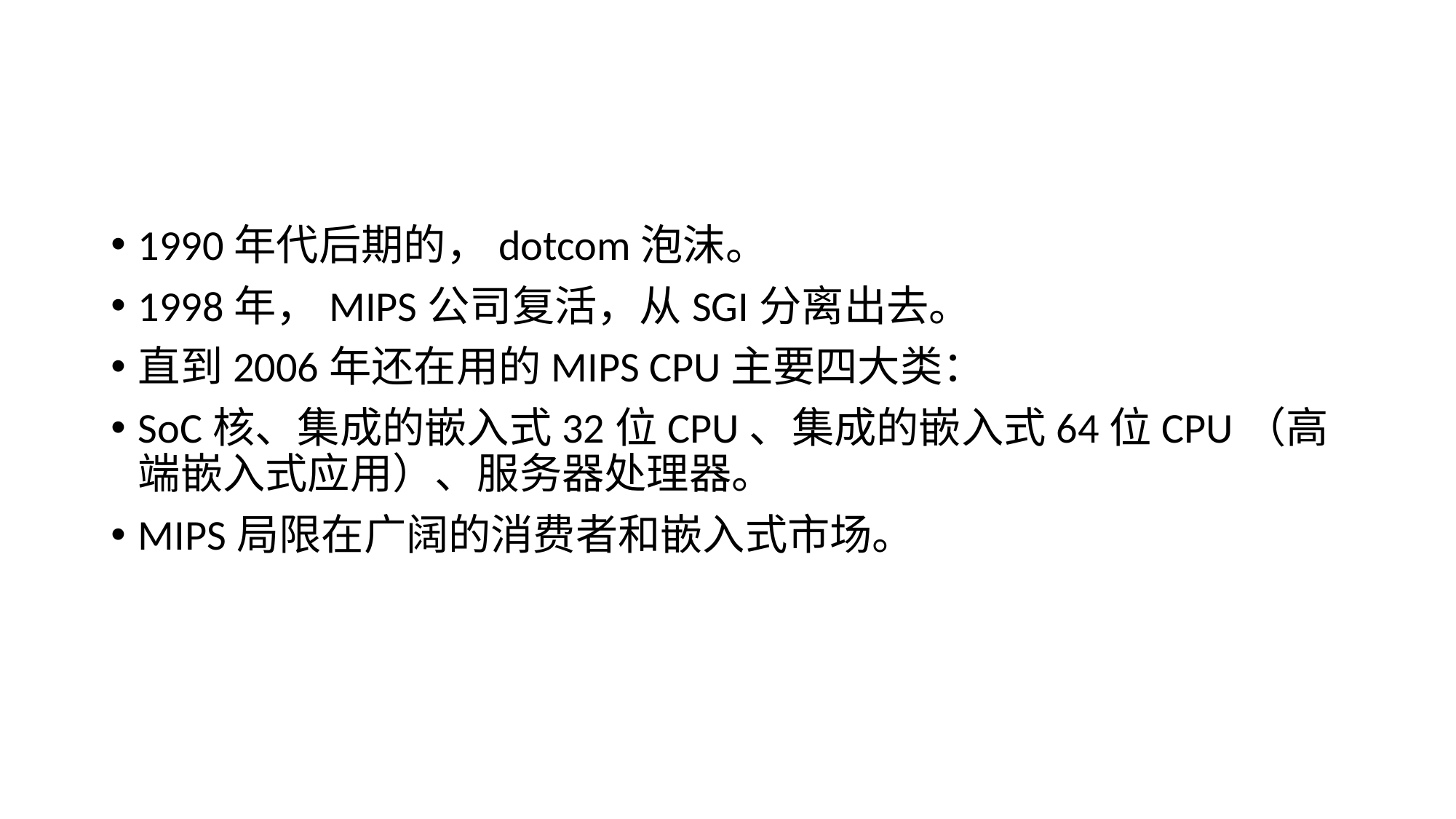

#
1990年代后期的，dotcom泡沫。
1998年，MIPS公司复活，从SGI分离出去。
直到2006年还在用的MIPS CPU主要四大类：
SoC核、集成的嵌入式32位CPU、集成的嵌入式64位CPU（高端嵌入式应用）、服务器处理器。
MIPS局限在广阔的消费者和嵌入式市场。